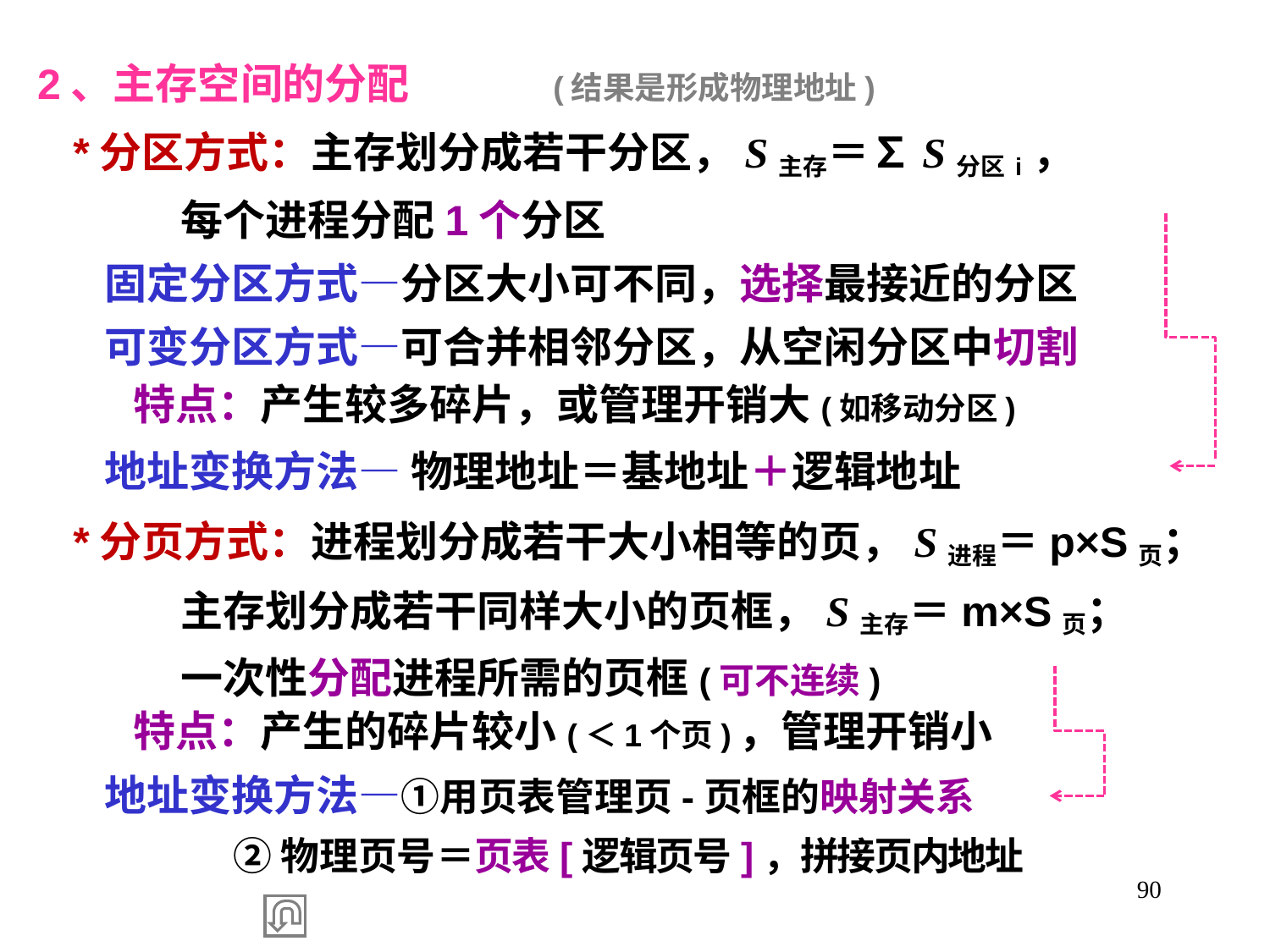

2、主存空间的分配              (结果是形成物理地址)
   *分区方式：主存划分成若干分区，S主存＝∑S分区i，
              每个进程分配1个分区
      固定分区方式—分区大小可不同，选择最接近的分区
      可变分区方式—可合并相邻分区，从空闲分区中切割
         特点：产生较多碎片，或管理开销大(如移动分区)
      地址变换方法— 物理地址＝基地址＋逻辑地址
   *分页方式：进程划分成若干大小相等的页，S进程＝p×S页；
              主存划分成若干同样大小的页框，S主存＝m×S页；
              一次性分配进程所需的页框(可不连续)
         特点：产生的碎片较小(＜1个页)，管理开销小
      地址变换方法—①用页表管理页-页框的映射关系
                      ②物理页号＝页表[逻辑页号]，拼接页内地址
90